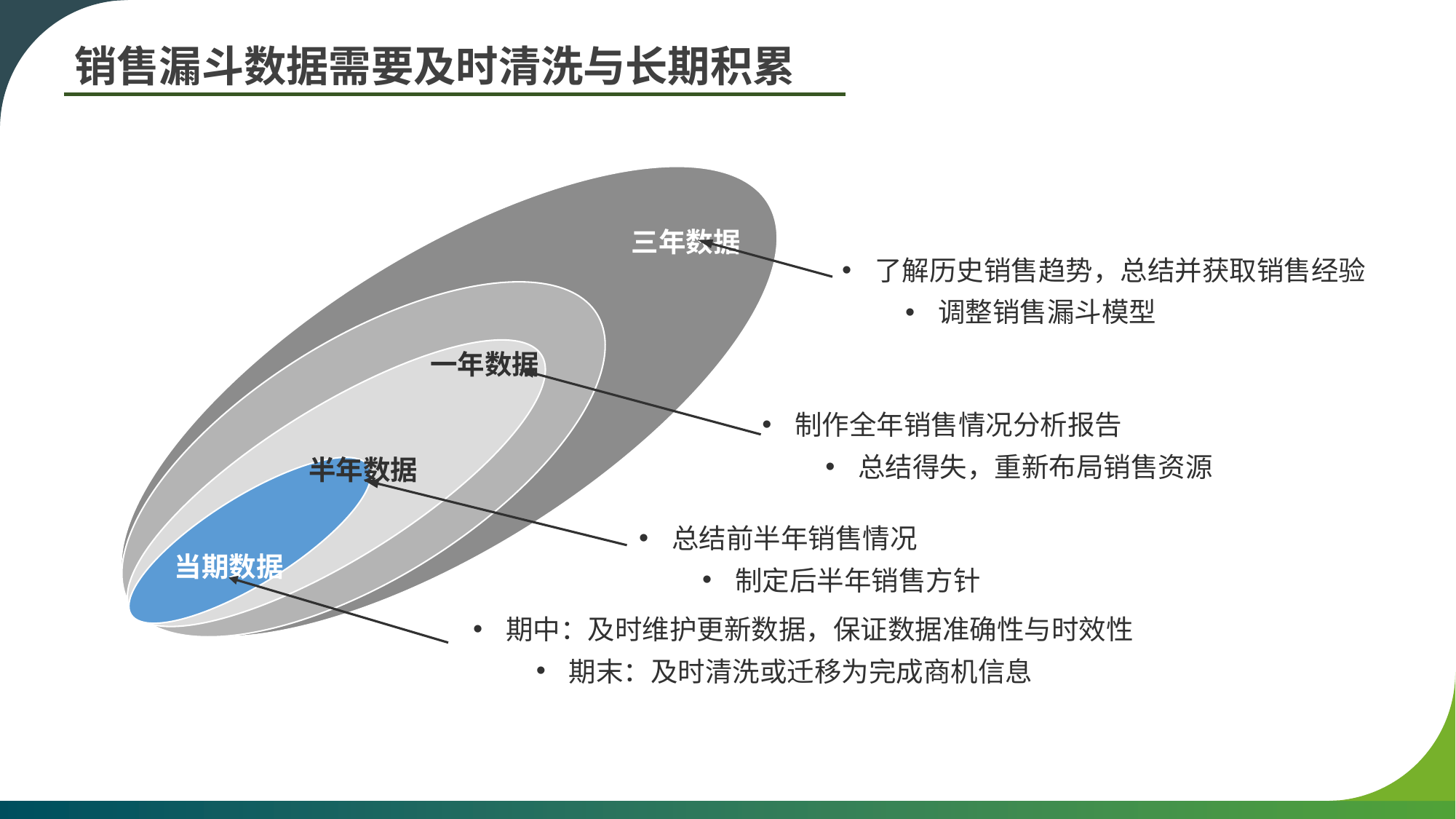

# 销售漏斗数据需要及时清洗与长期积累

三年数据

了解历史销售趋势，总结并获取销售经验
调整销售漏斗模型
一年数据

制作全年销售情况分析报告
总结得失，重新布局销售资源
半年数据

总结前半年销售情况
制定后半年销售方针
当期数据

期中：及时维护更新数据，保证数据准确性与时效性
期末：及时清洗或迁移为完成商机信息